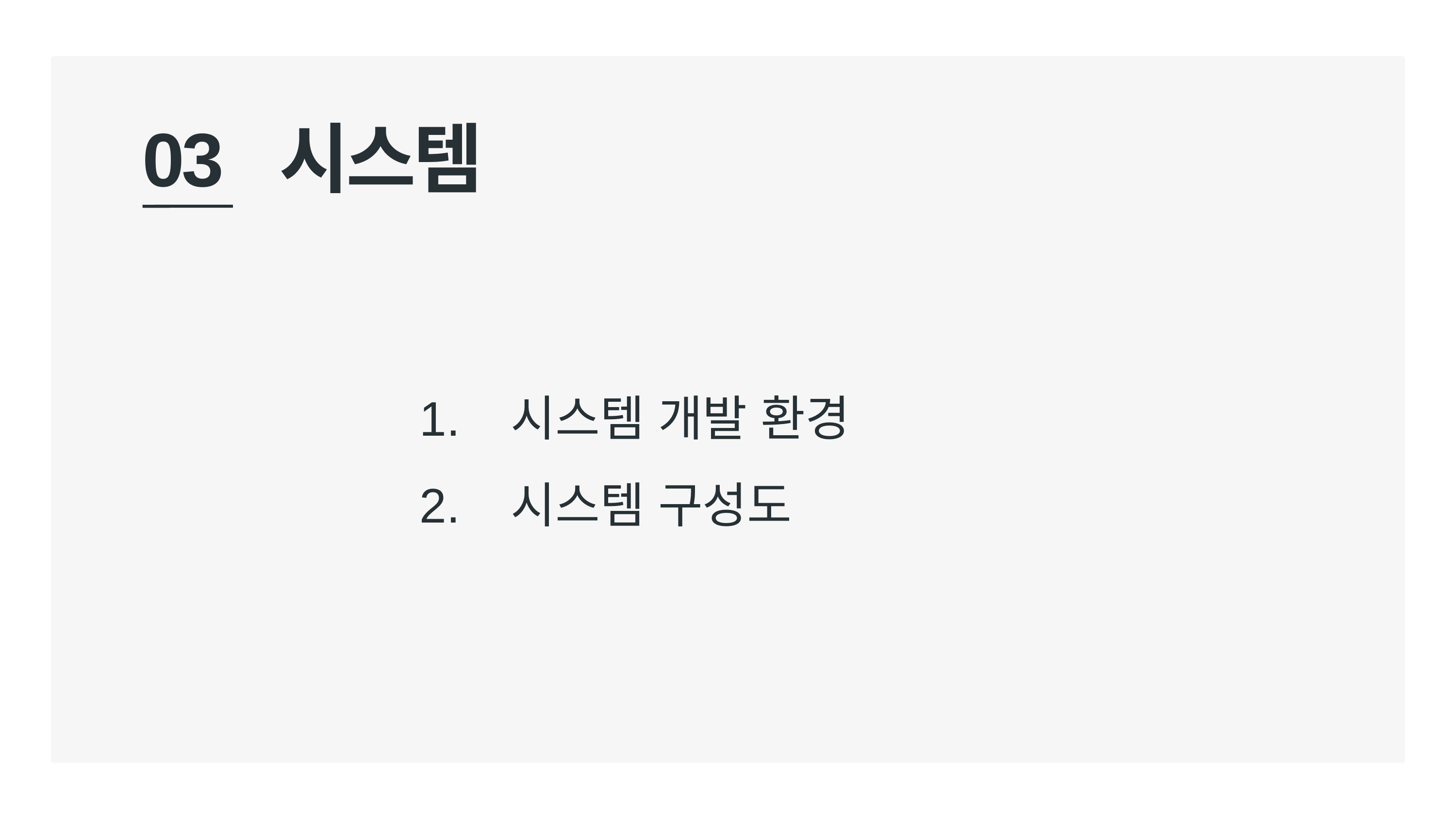

03  시스템

시스템 개발 환경
시스템 구성도